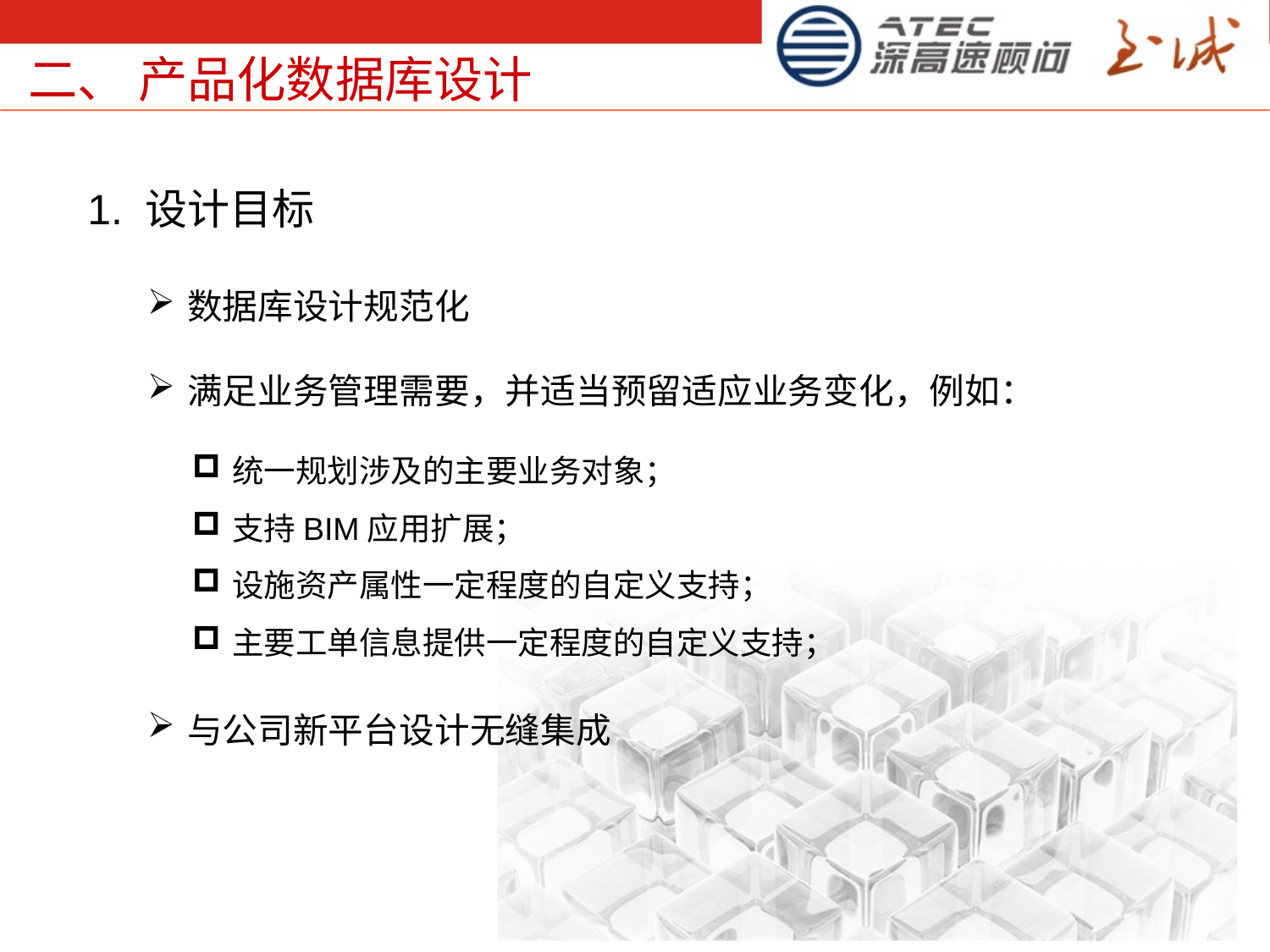

二、 产品化数据库设计
1. 设计目标
数据库设计规范化
满足业务管理需要，并适当预留适应业务变化，例如：

与公司新平台设计无缝集成
统一规划涉及的主要业务对象；
支持BIM应用扩展；
设施资产属性一定程度的自定义支持；
主要工单信息提供一定程度的自定义支持；